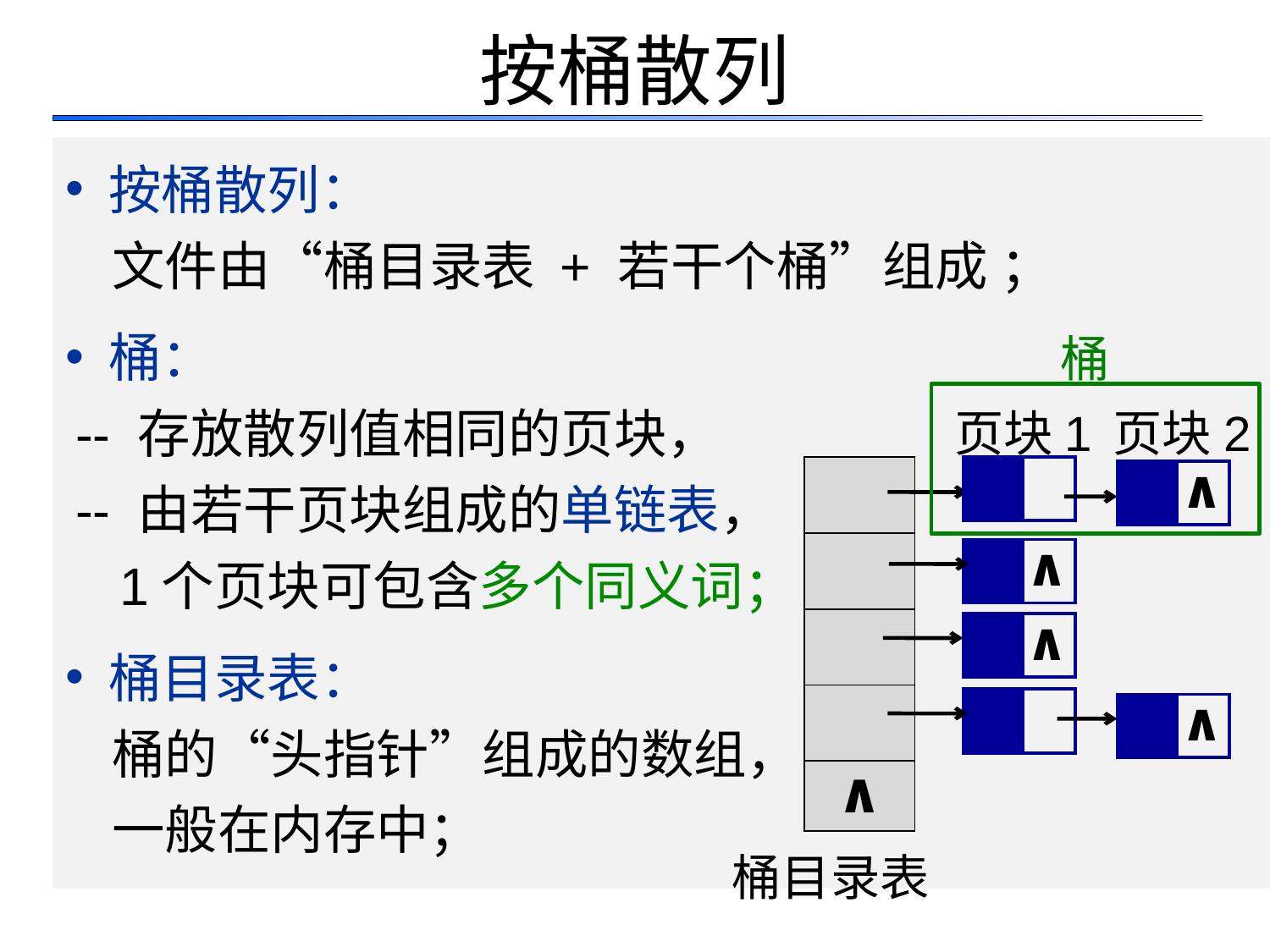

# 按桶散列

 按桶散列：
  文件由“桶目录表 + 若干个桶”组成 ；
 桶：
-- 存放散列值相同的页块，
-- 由若干页块组成的单链表，
   1个页块可包含多个同义词；
 桶目录表：
  桶的“头指针”组成的数组，
  一般在内存中；
桶
页块1
页块2

|  |
| --- |
|  |
|  |
|  |
| ∧ |

 ∧

 ∧

 ∧

 ∧

桶目录表